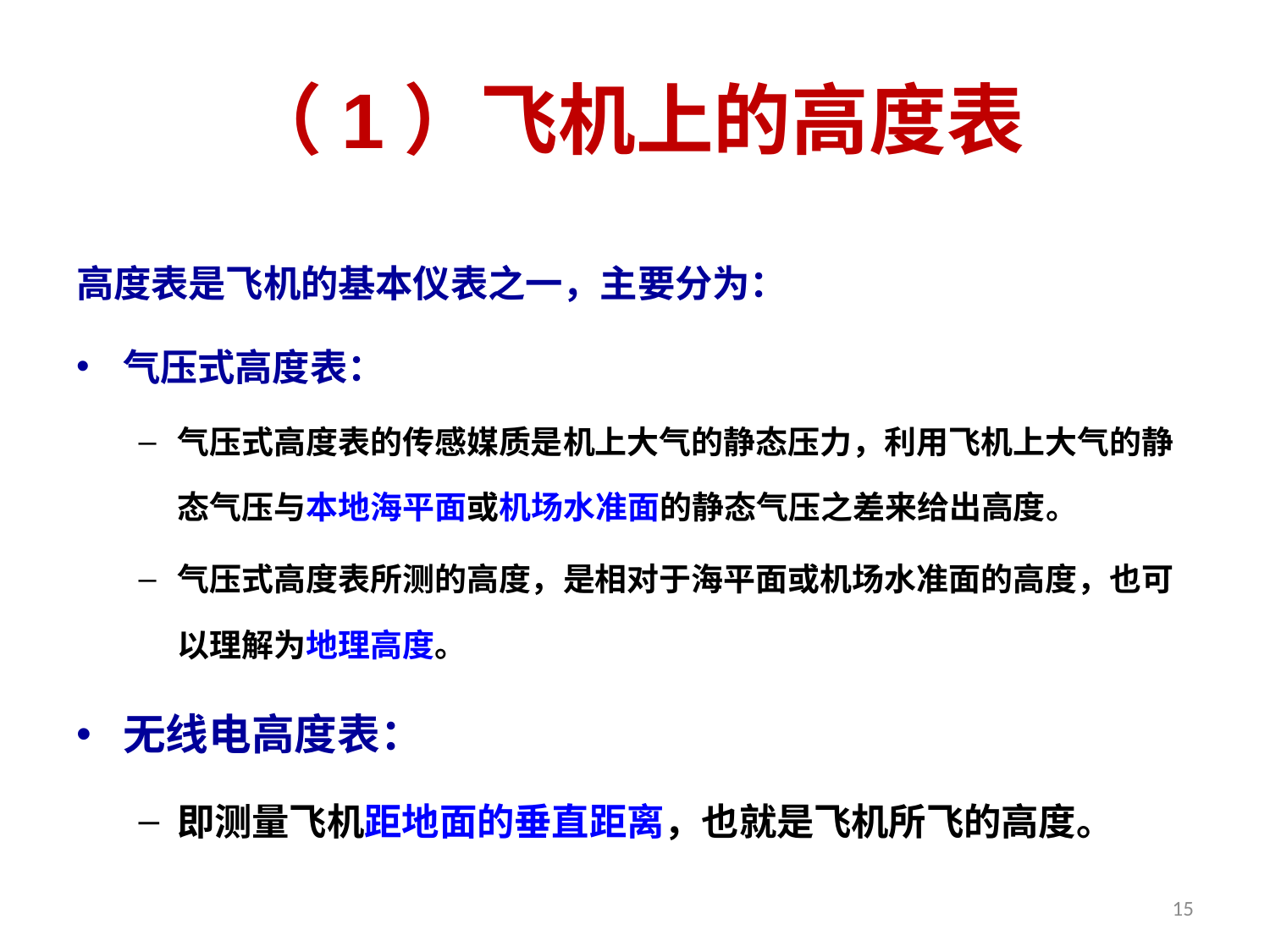

# （1）飞机上的高度表
高度表是飞机的基本仪表之一，主要分为：
气压式高度表：
气压式高度表的传感媒质是机上大气的静态压力，利用飞机上大气的静态气压与本地海平面或机场水准面的静态气压之差来给出高度。
气压式高度表所测的高度，是相对于海平面或机场水准面的高度，也可以理解为地理高度。
无线电高度表：
即测量飞机距地面的垂直距离，也就是飞机所飞的高度。

15